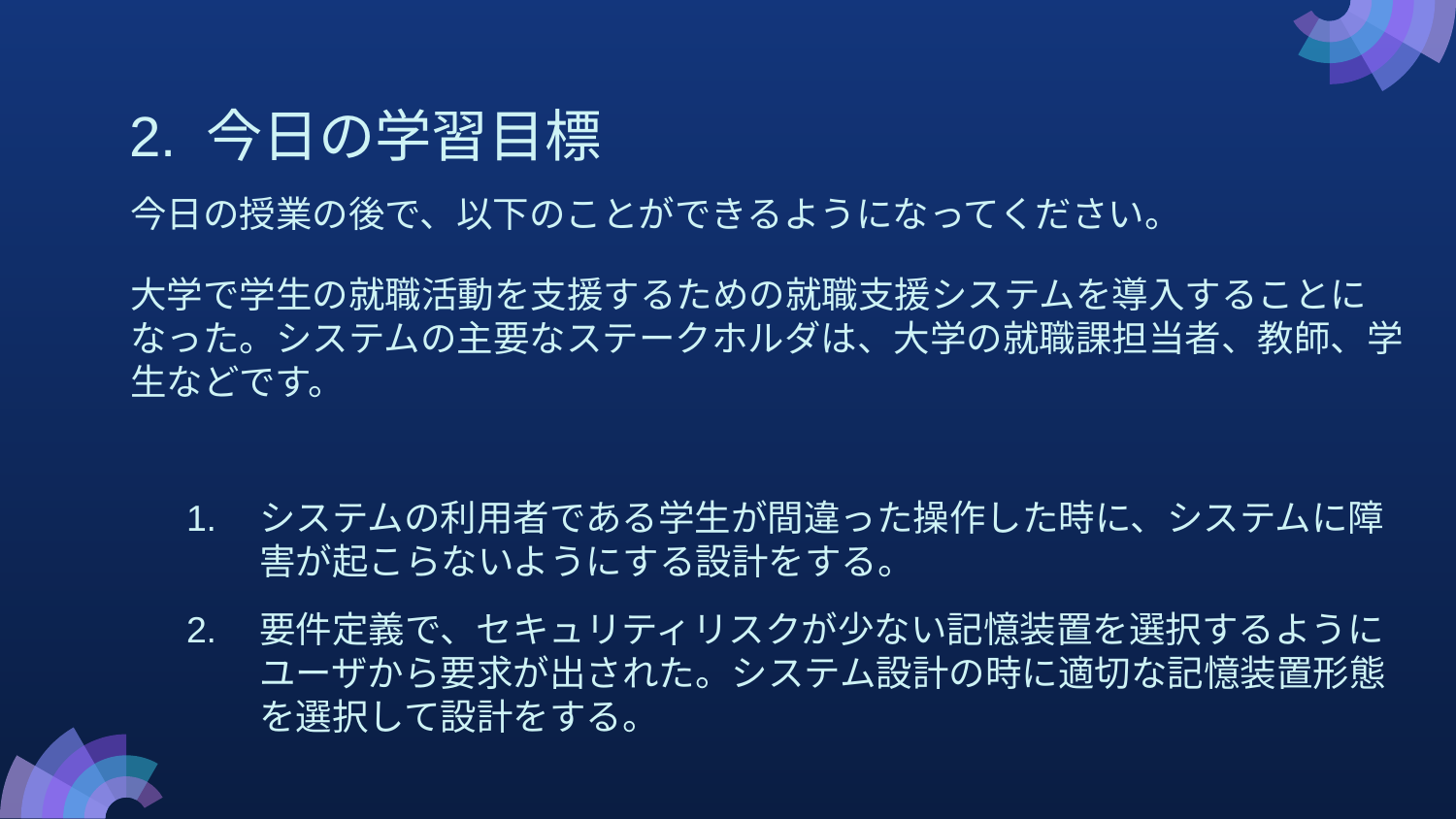

# 2. 今日の学習目標
今日の授業の後で、以下のことができるようになってください。
大学で学生の就職活動を支援するための就職支援システムを導入することになった。システムの主要なステークホルダは、大学の就職課担当者、教師、学生などです。

システムの利用者である学生が間違った操作した時に、システムに障害が起こらないようにする設計をする。
要件定義で、セキュリティリスクが少ない記憶装置を選択するようにユーザから要求が出された。システム設計の時に適切な記憶装置形態を選択して設計をする。